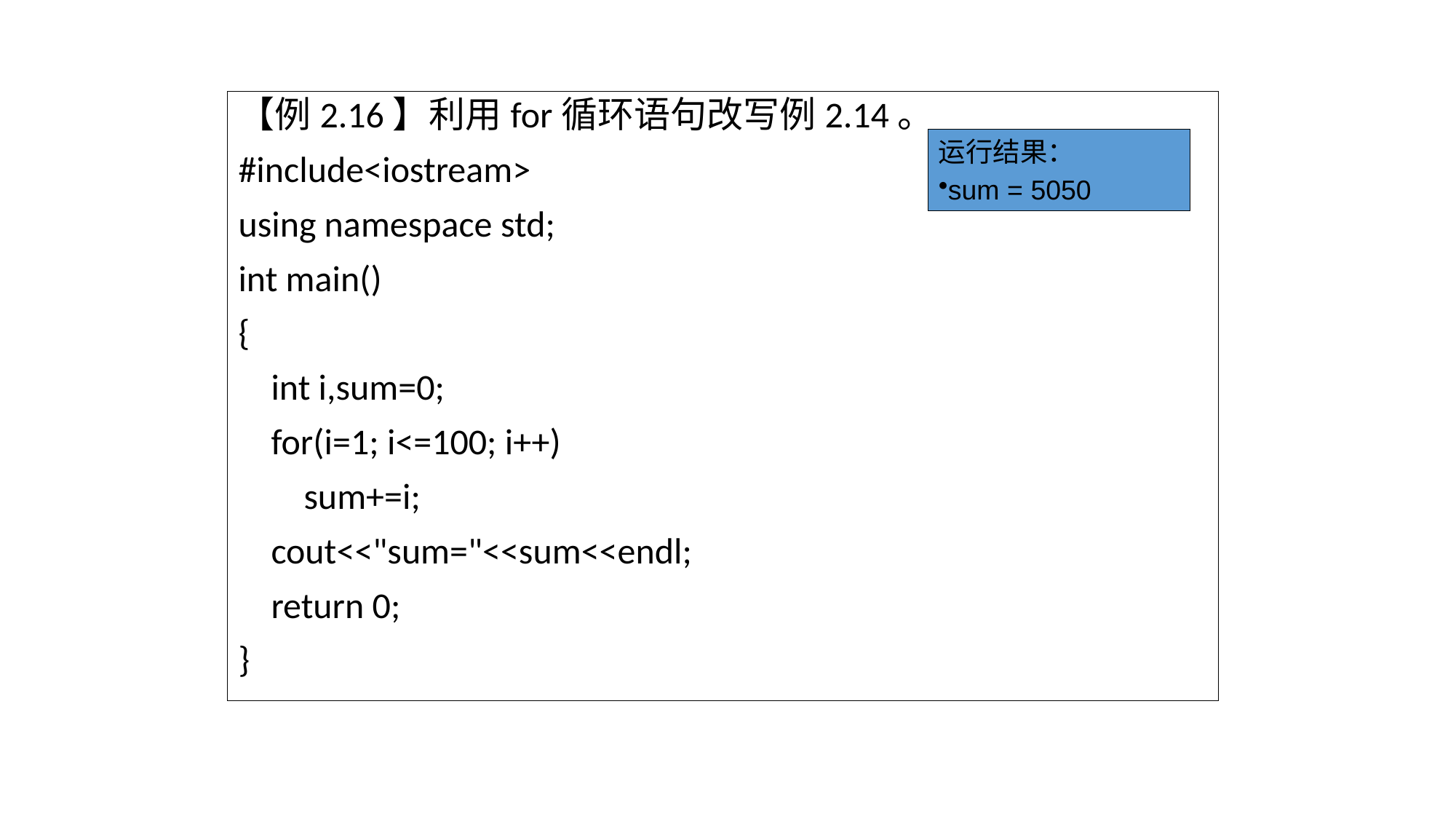

【例2.16】利用for循环语句改写例2.14。
#include<iostream>
using namespace std;
int main()
{
    int i,sum=0;
    for(i=1; i<=100; i++)
        sum+=i;
    cout<<"sum="<<sum<<endl;
    return 0;
}
运行结果：
sum = 5050